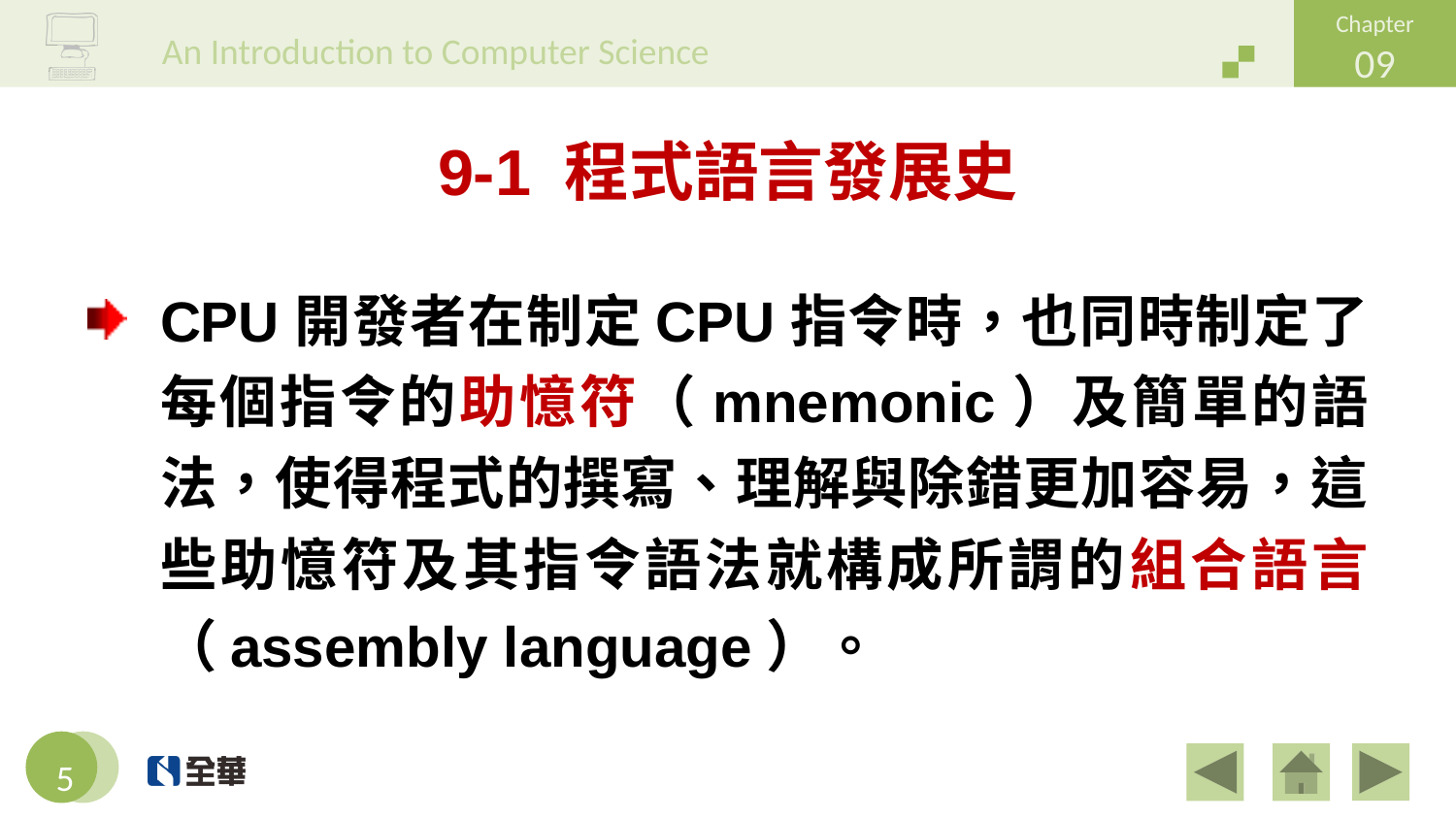

# 9-1 程式語言發展史
CPU開發者在制定CPU指令時，也同時制定了每個指令的助憶符（mnemonic）及簡單的語法，使得程式的撰寫、理解與除錯更加容易，這些助憶符及其指令語法就構成所謂的組合語言（assembly language）。